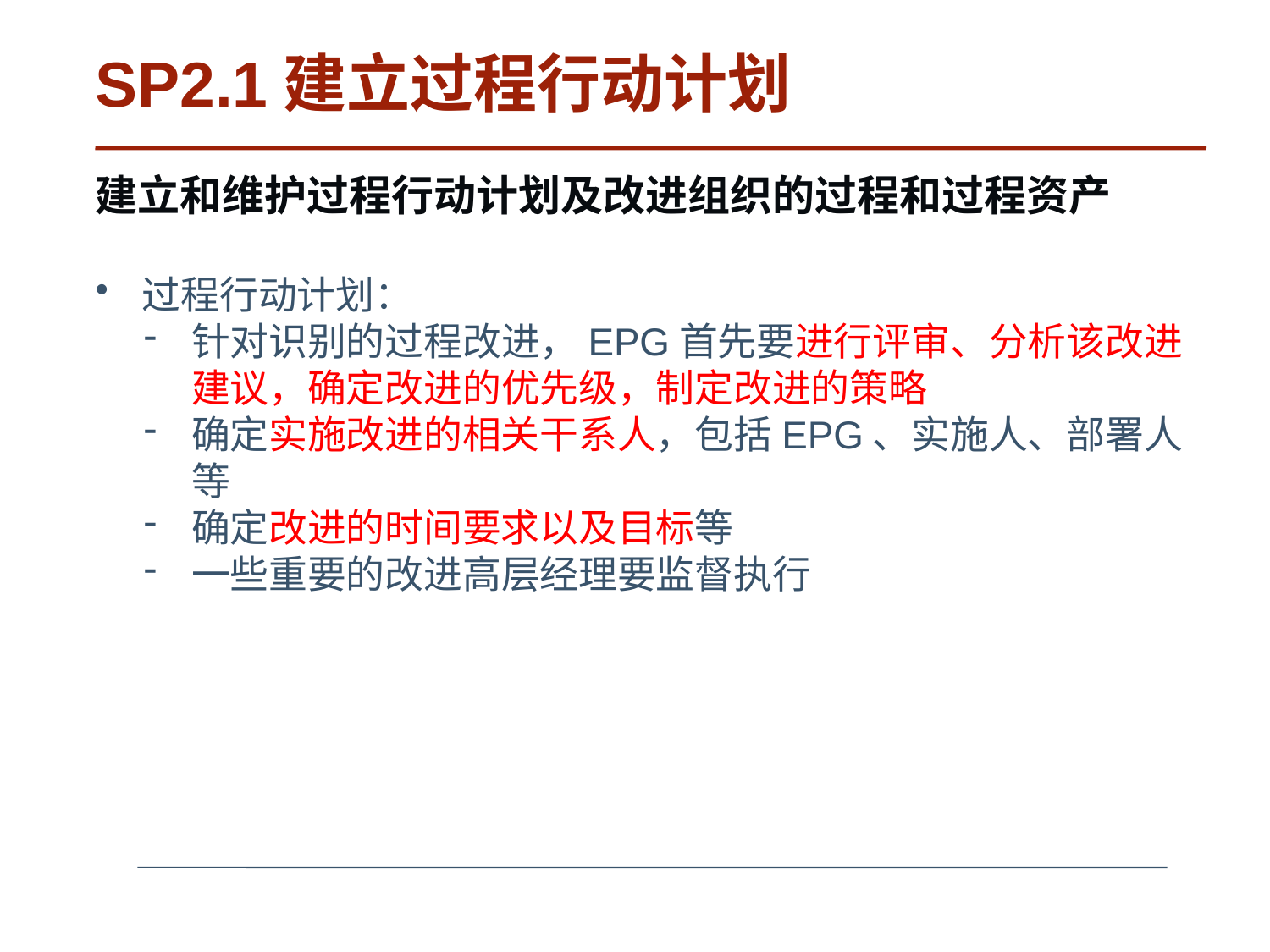

# SP2.1建立过程行动计划
建立和维护过程行动计划及改进组织的过程和过程资产

过程行动计划：
针对识别的过程改进，EPG首先要进行评审、分析该改进建议，确定改进的优先级，制定改进的策略
确定实施改进的相关干系人，包括EPG、实施人、部署人等
确定改进的时间要求以及目标等
一些重要的改进高层经理要监督执行